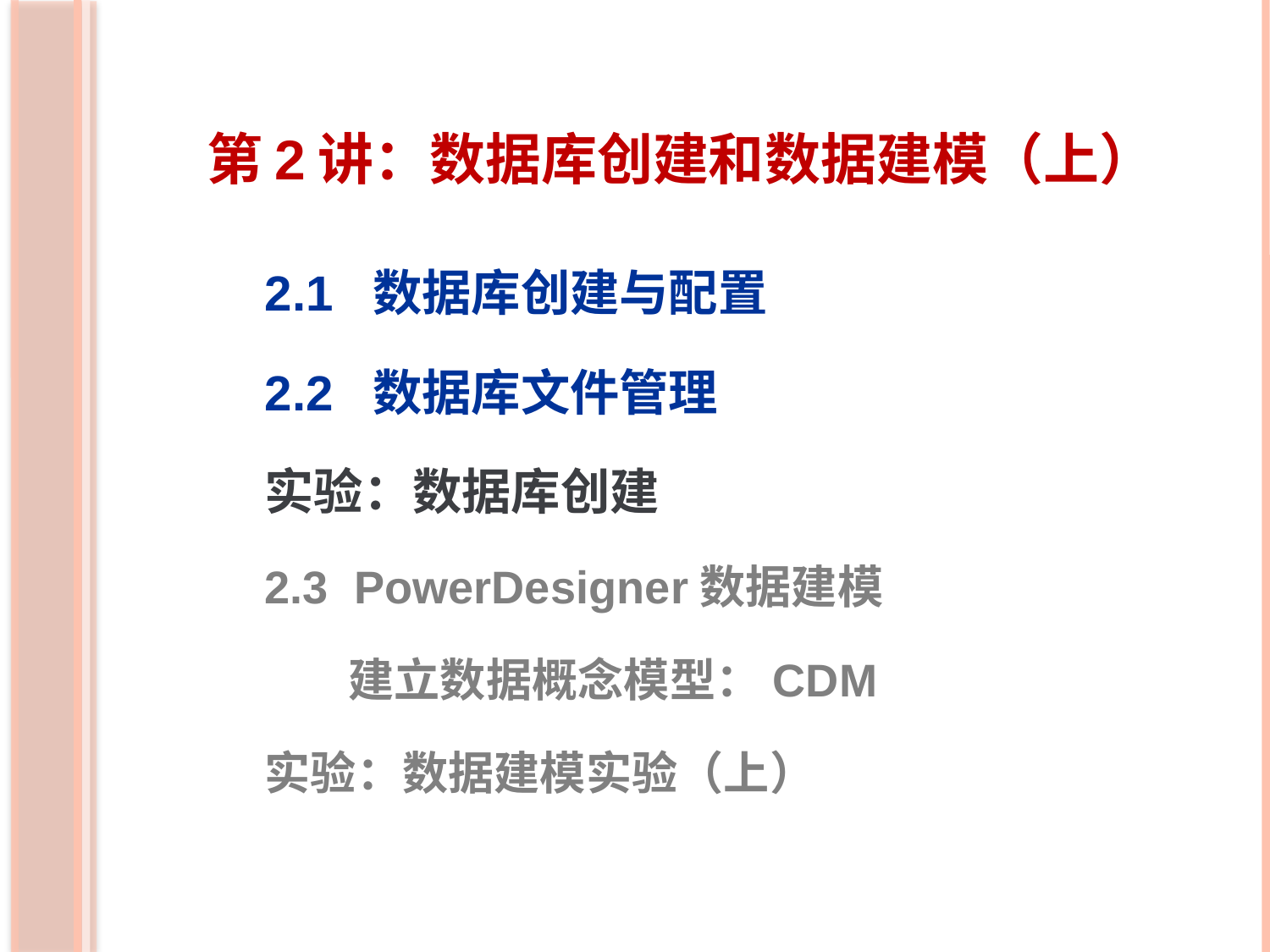

第2讲：数据库创建和数据建模（上）
2.1  数据库创建与配置
2.2  数据库文件管理
实验：数据库创建
2.3  PowerDesigner数据建模
       建立数据概念模型：CDM
实验：数据建模实验（上）